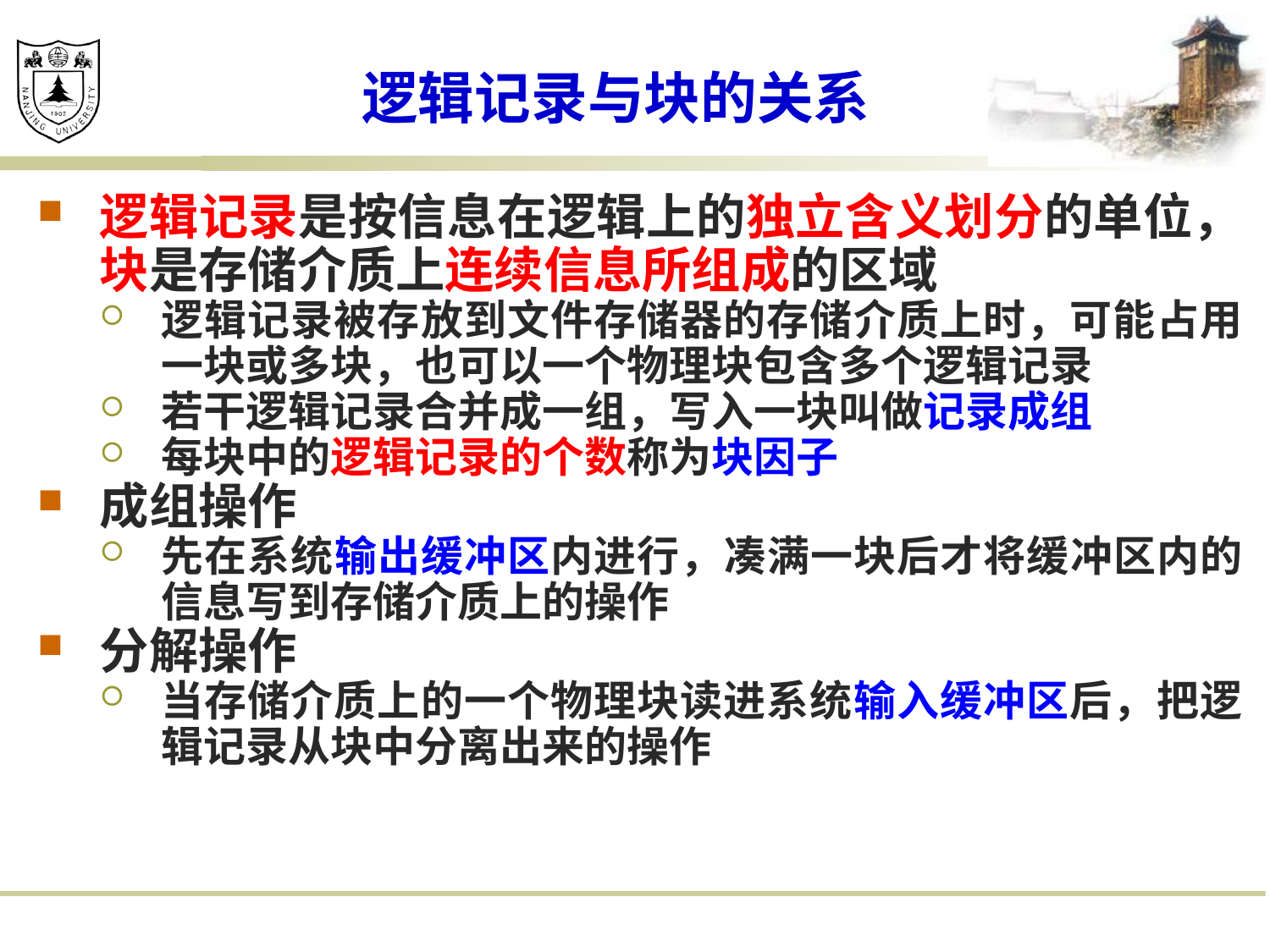

# 逻辑记录与块的关系
逻辑记录是按信息在逻辑上的独立含义划分的单位，块是存储介质上连续信息所组成的区域
逻辑记录被存放到文件存储器的存储介质上时，可能占用一块或多块，也可以一个物理块包含多个逻辑记录
若干逻辑记录合并成一组，写入一块叫做记录成组
每块中的逻辑记录的个数称为块因子
成组操作
先在系统输出缓冲区内进行，凑满一块后才将缓冲区内的信息写到存储介质上的操作
分解操作
当存储介质上的一个物理块读进系统输入缓冲区后，把逻辑记录从块中分离出来的操作
34